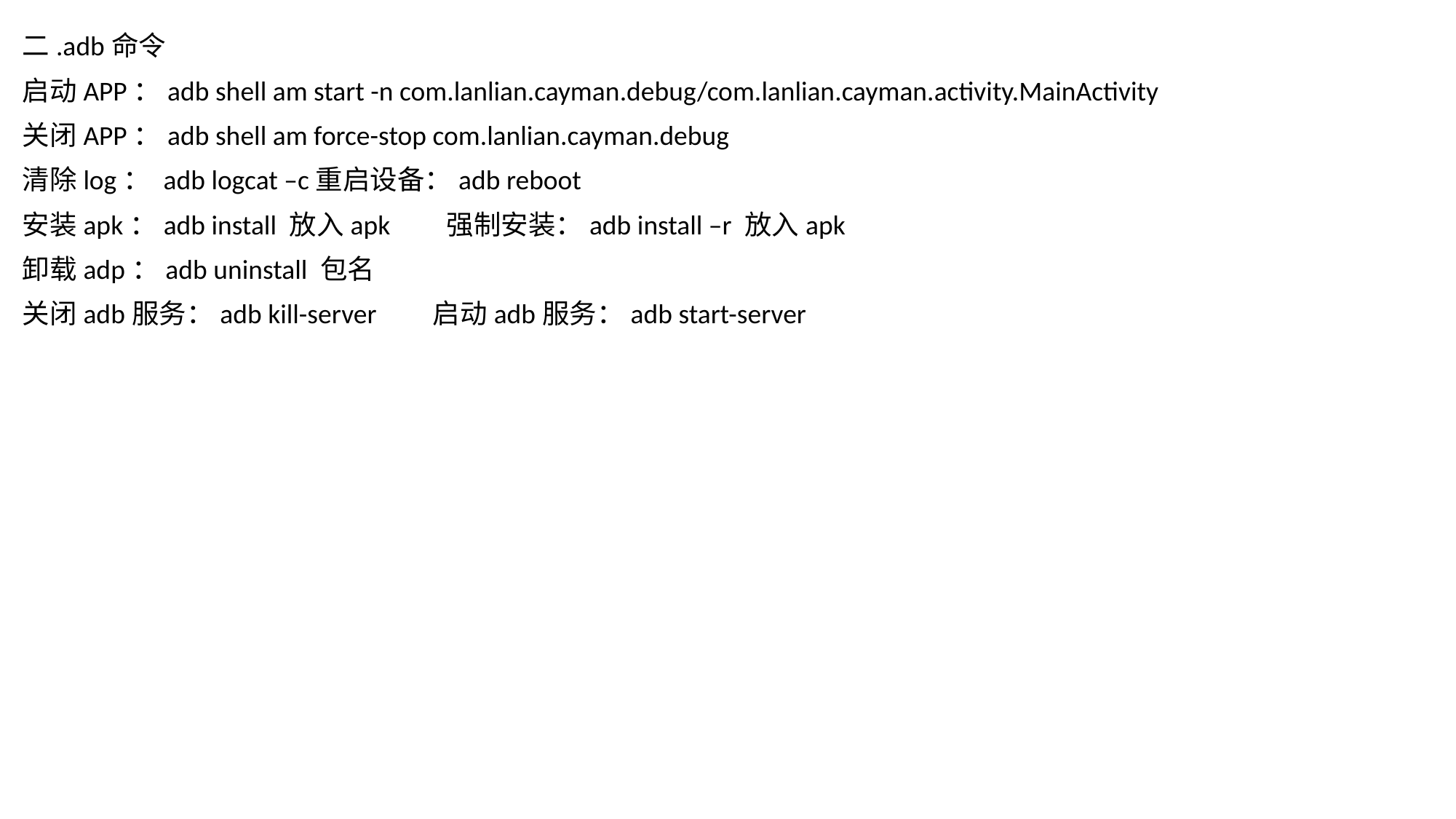

二.adb命令
启动APP：adb shell am start -n com.lanlian.cayman.debug/com.lanlian.cayman.activity.MainActivity
关闭APP：adb shell am force-stop com.lanlian.cayman.debug
清除log： adb logcat –c重启设备：adb reboot
安装apk：adb install 放入apk        强制安装：adb install –r 放入apk
卸载adp：adb uninstall 包名
关闭adb服务：adb kill-server        启动adb服务：adb start-server